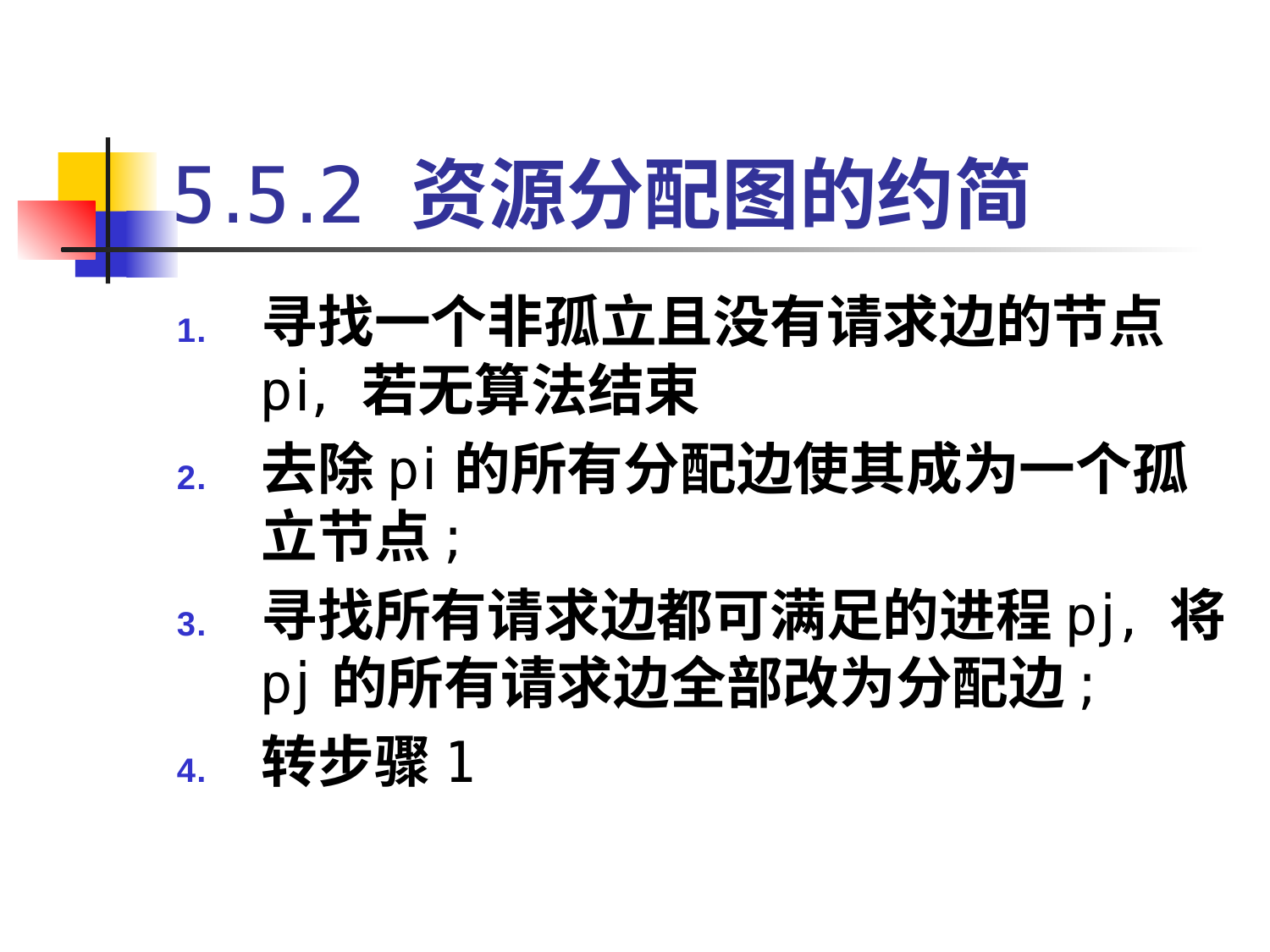

# 5.5.2 资源分配图的约简
寻找一个非孤立且没有请求边的节点pi, 若无算法结束
去除pi的所有分配边使其成为一个孤立节点;
寻找所有请求边都可满足的进程pj, 将pj的所有请求边全部改为分配边;
转步骤1